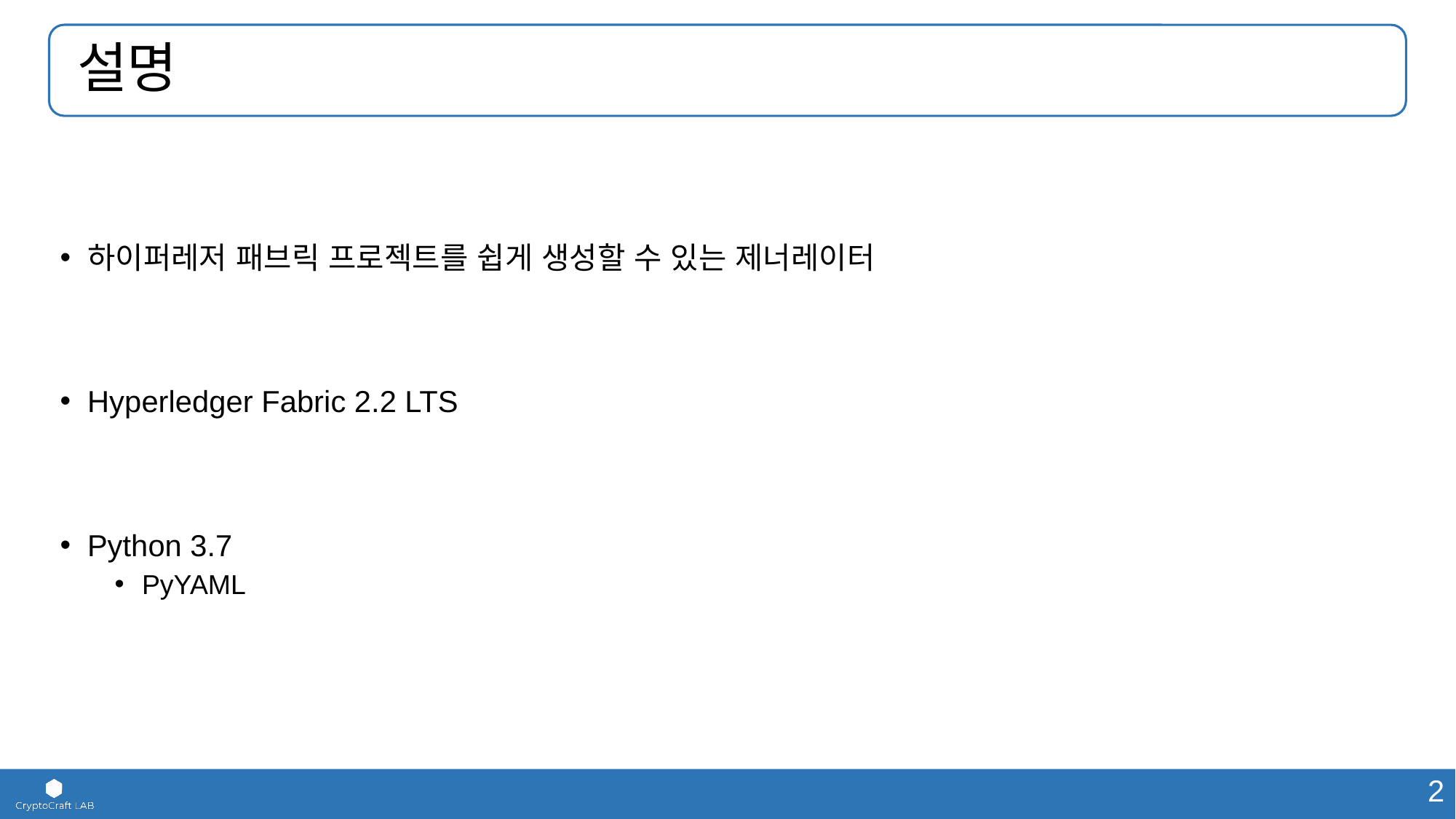

# 설명

하이퍼레저 패브릭 프로젝트를 쉽게 생성할 수 있는 제너레이터

Hyperledger Fabric 2.2 LTS

Python 3.7
PyYAML